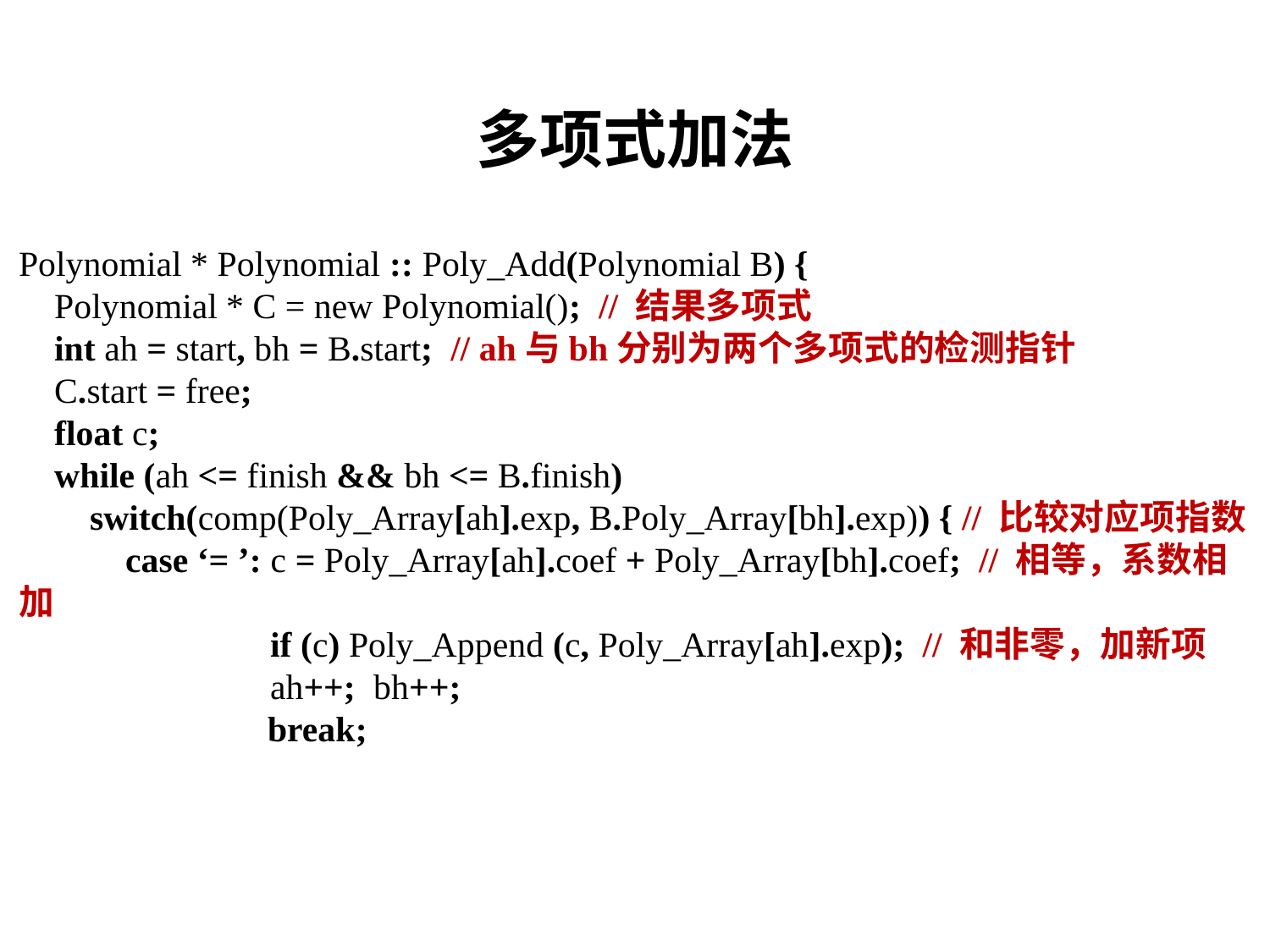

# 多项式加法
Polynomial * Polynomial :: Poly_Add(Polynomial B) {
    Polynomial * C = new Polynomial();  // 结果多项式
    int ah = start, bh = B.start;  // ah与bh分别为两个多项式的检测指针
    C.start = free;
    float c;
    while (ah <= finish && bh <= B.finish)
        switch(comp(Poly_Array[ah].exp, B.Poly_Array[bh].exp)) { // 比较对应项指数
            case ‘= ’: c = Poly_Array[ah].coef + Poly_Array[bh].coef;  // 相等，系数相加
	              if (c) Poly_Append (c, Poly_Array[ah].exp);  // 和非零，加新项
	              ah++;  bh++;
                            break;